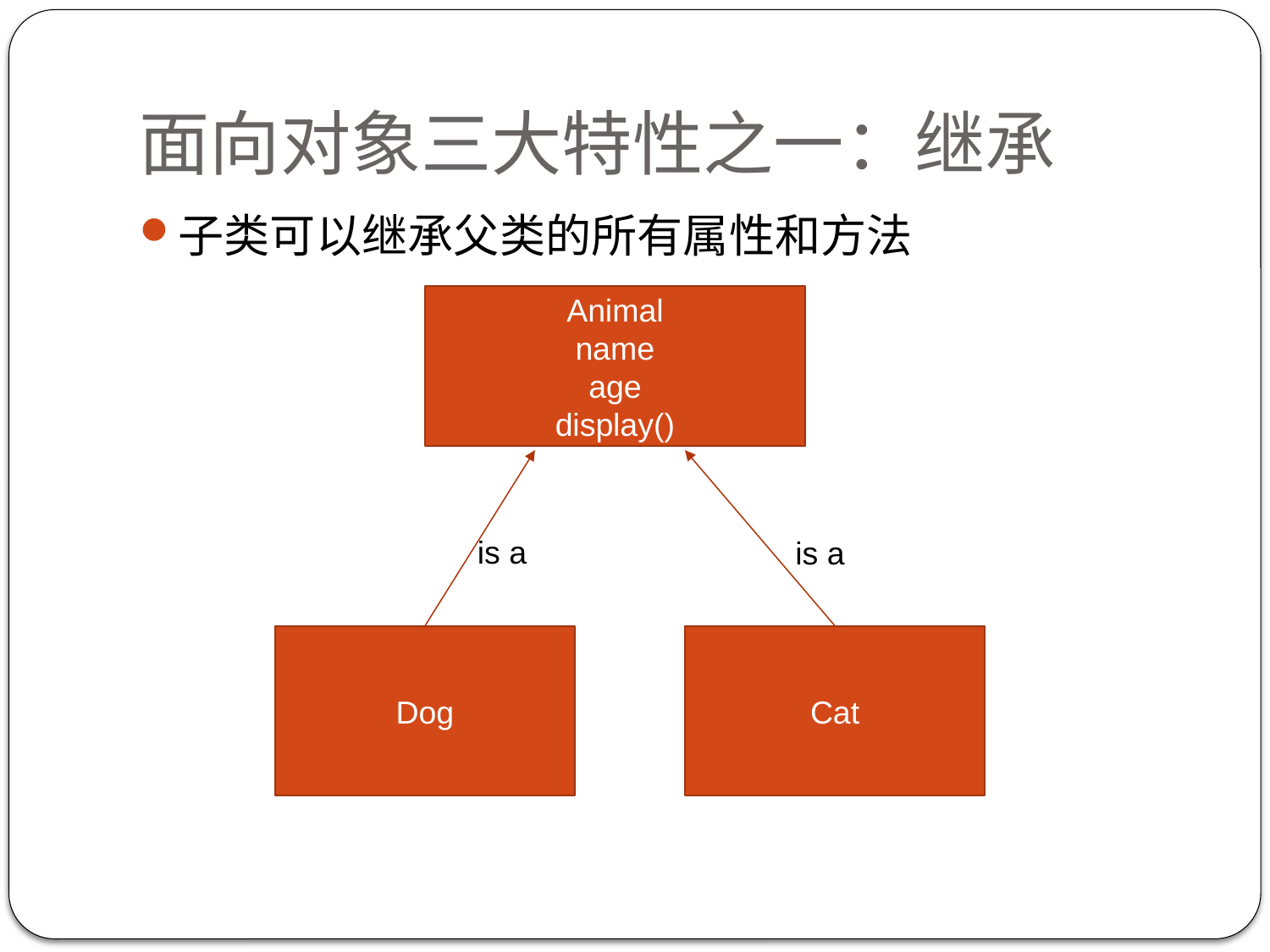

# 面向对象三大特性之一：继承
子类可以继承父类的所有属性和方法
Animal
name
age
display()
is a
is a
Dog
Cat